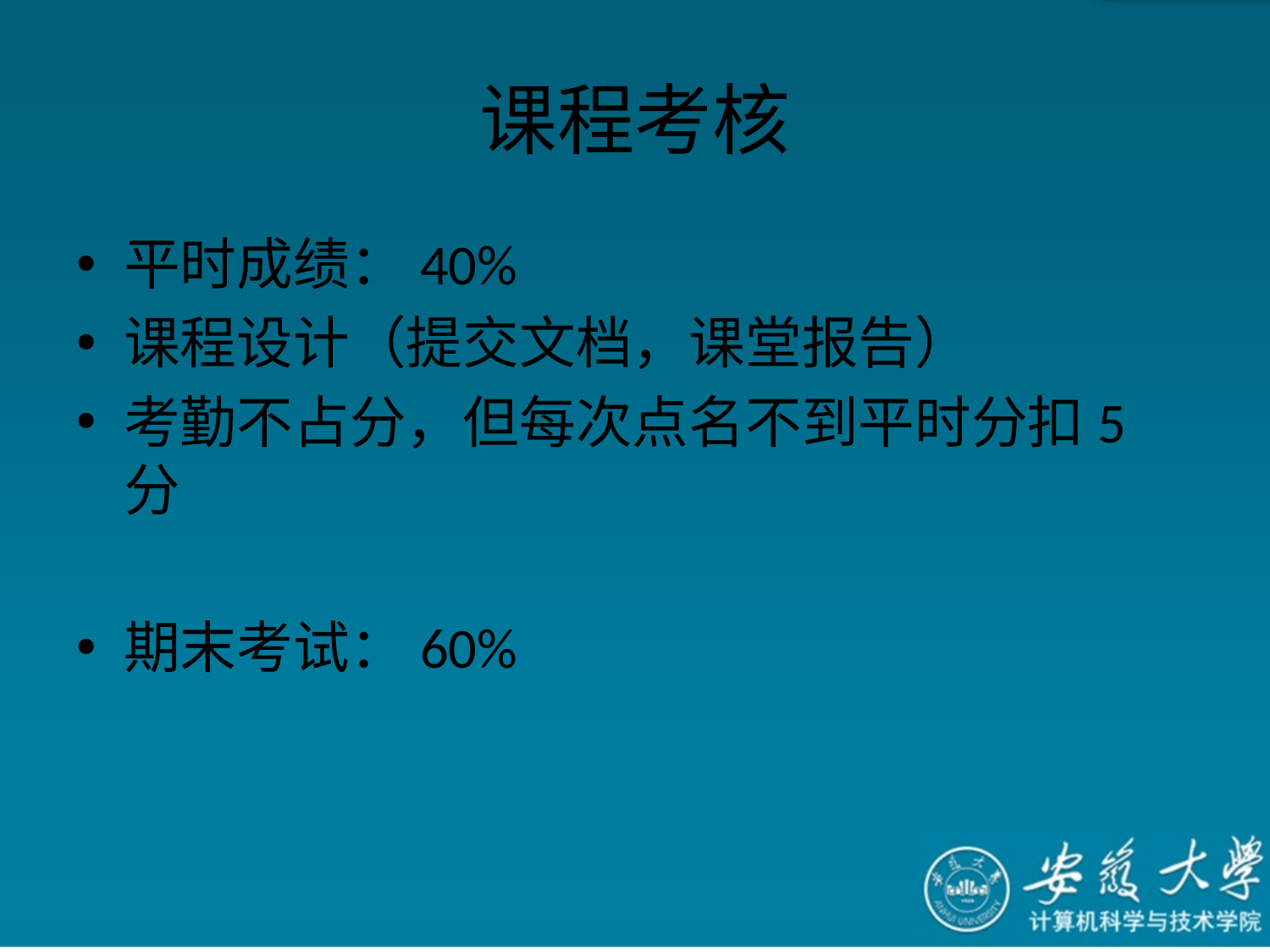

# 课程考核
平时成绩：40%
课程设计（提交文档，课堂报告）
考勤不占分，但每次点名不到平时分扣5分

期末考试：60%